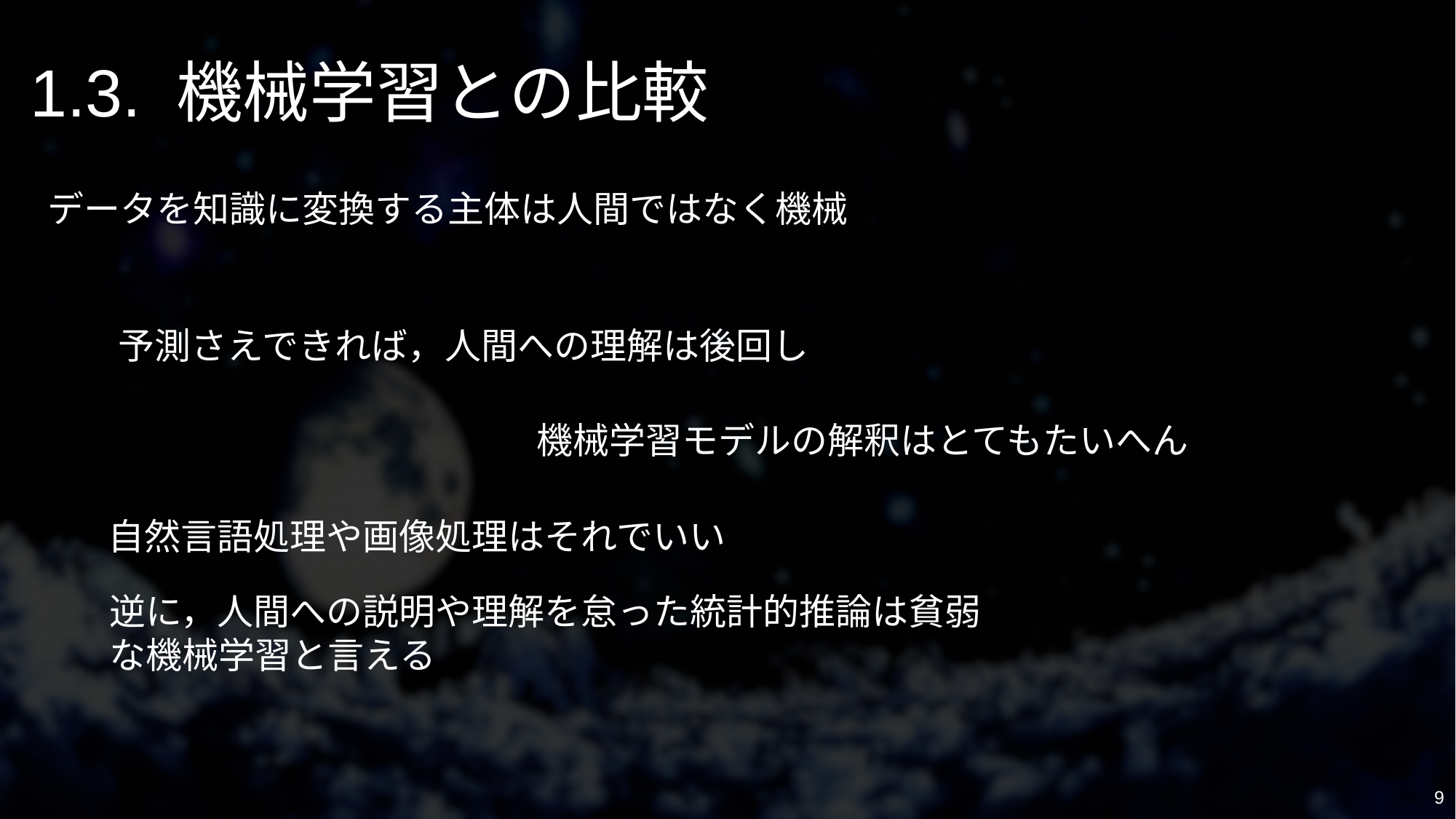

# 1.3. 機械学習との比較
データを知識に変換する主体は人間ではなく機械
予測さえできれば，人間への理解は後回し
機械学習モデルの解釈はとてもたいへん
自然言語処理や画像処理はそれでいい
逆に，人間への説明や理解を怠った統計的推論は貧弱な機械学習と言える
9